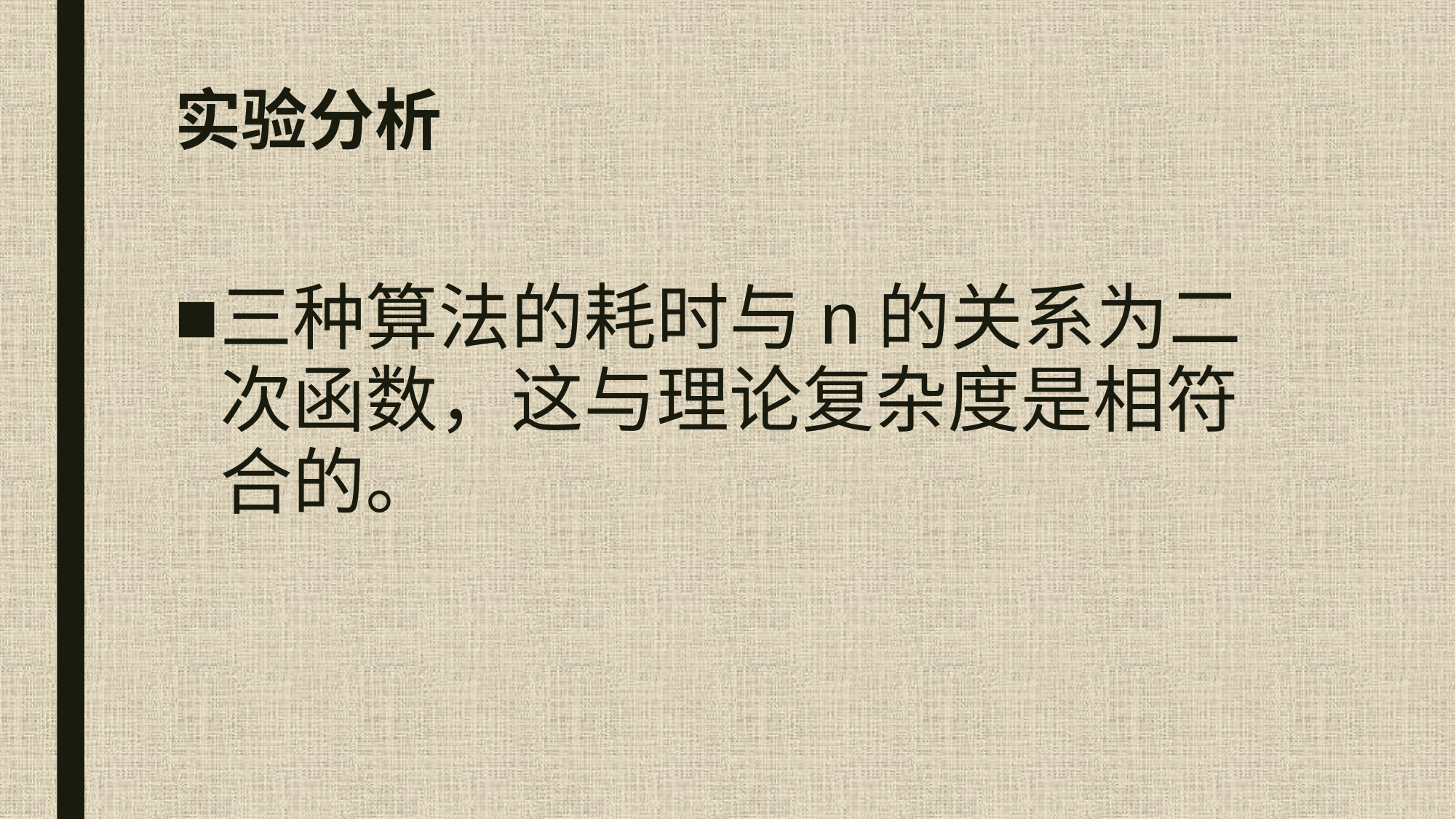

# 实验分析
三种算法的耗时与n的关系为二次函数，这与理论复杂度是相符合的。